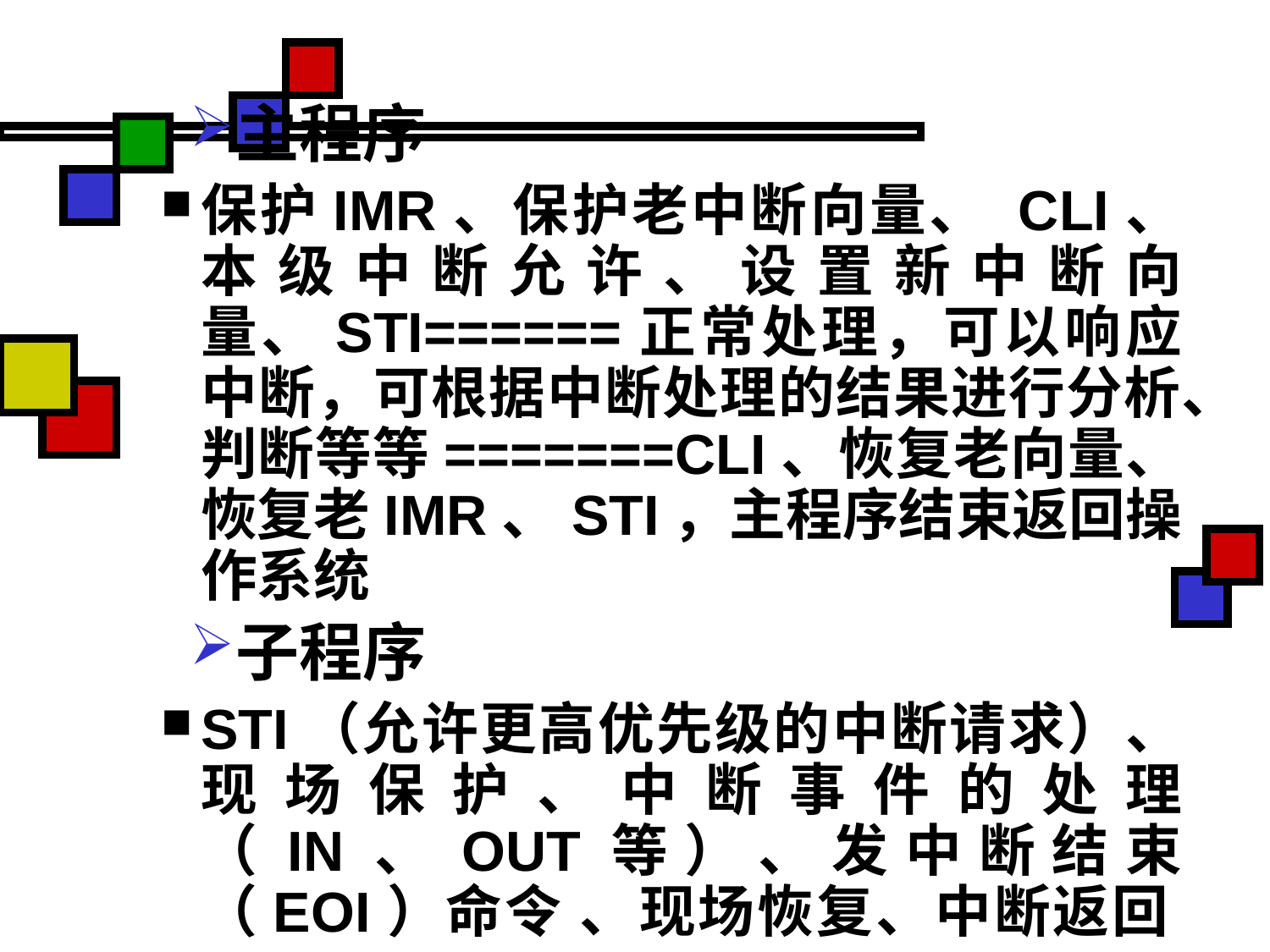

主程序
保护IMR、保护老中断向量、 CLI、本级中断允许、设置新中断向量、STI======正常处理，可以响应中断，可根据中断处理的结果进行分析、判断等等=======CLI、恢复老向量、恢复老IMR、STI，主程序结束返回操作系统
子程序
STI（允许更高优先级的中断请求）、现场保护、中断事件的处理（IN、OUT等）、发中断结束（EOI）命令 、现场恢复、中断返回IRET